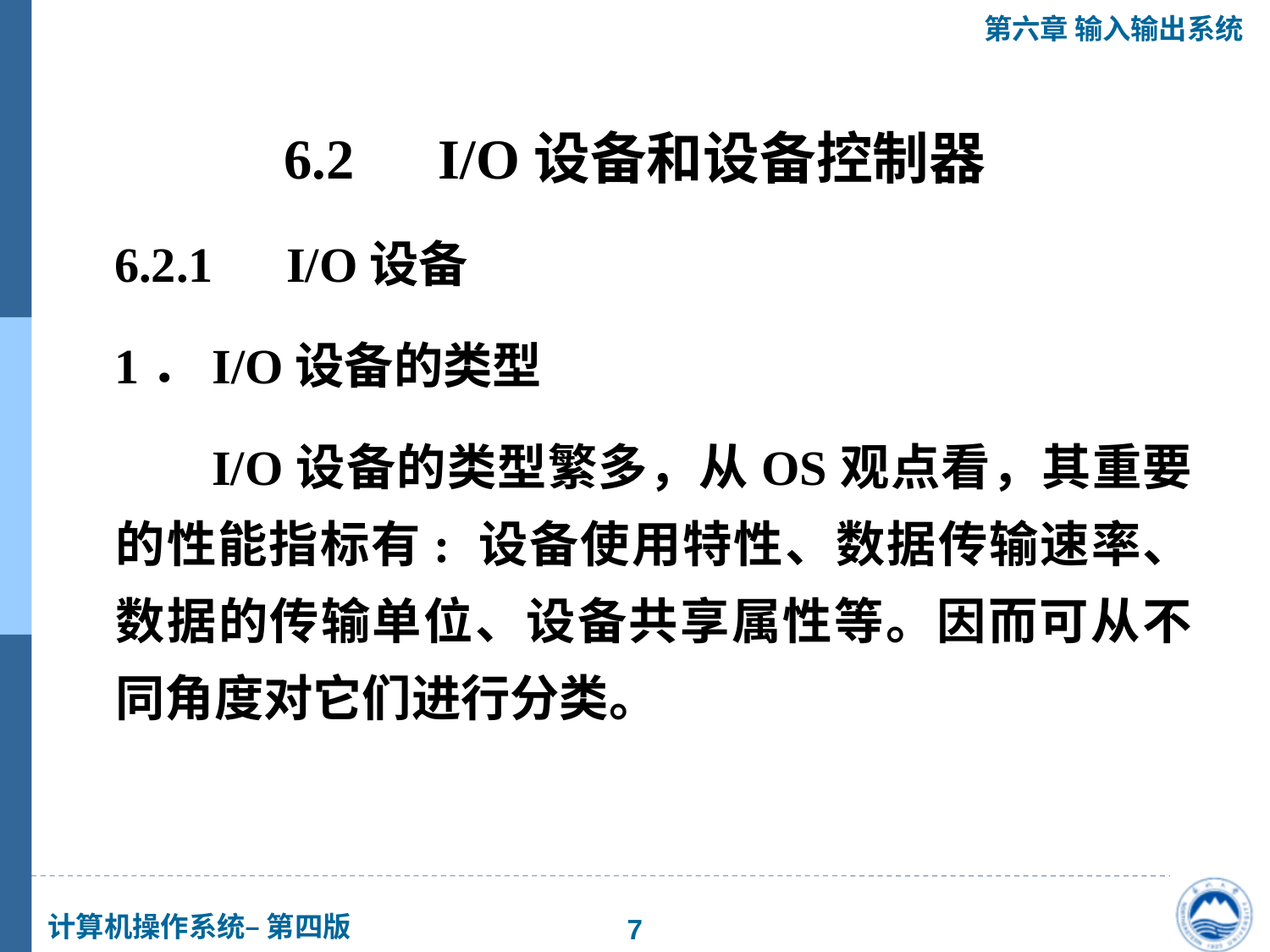

6.2　I/O设备和设备控制器
   6.2.1　I/O设备
   1．I/O设备的类型
          I/O设备的类型繁多，从OS观点看，其重要的性能指标有: 设备使用特性、数据传输速率、数据的传输单位、设备共享属性等。因而可从不同角度对它们进行分类。